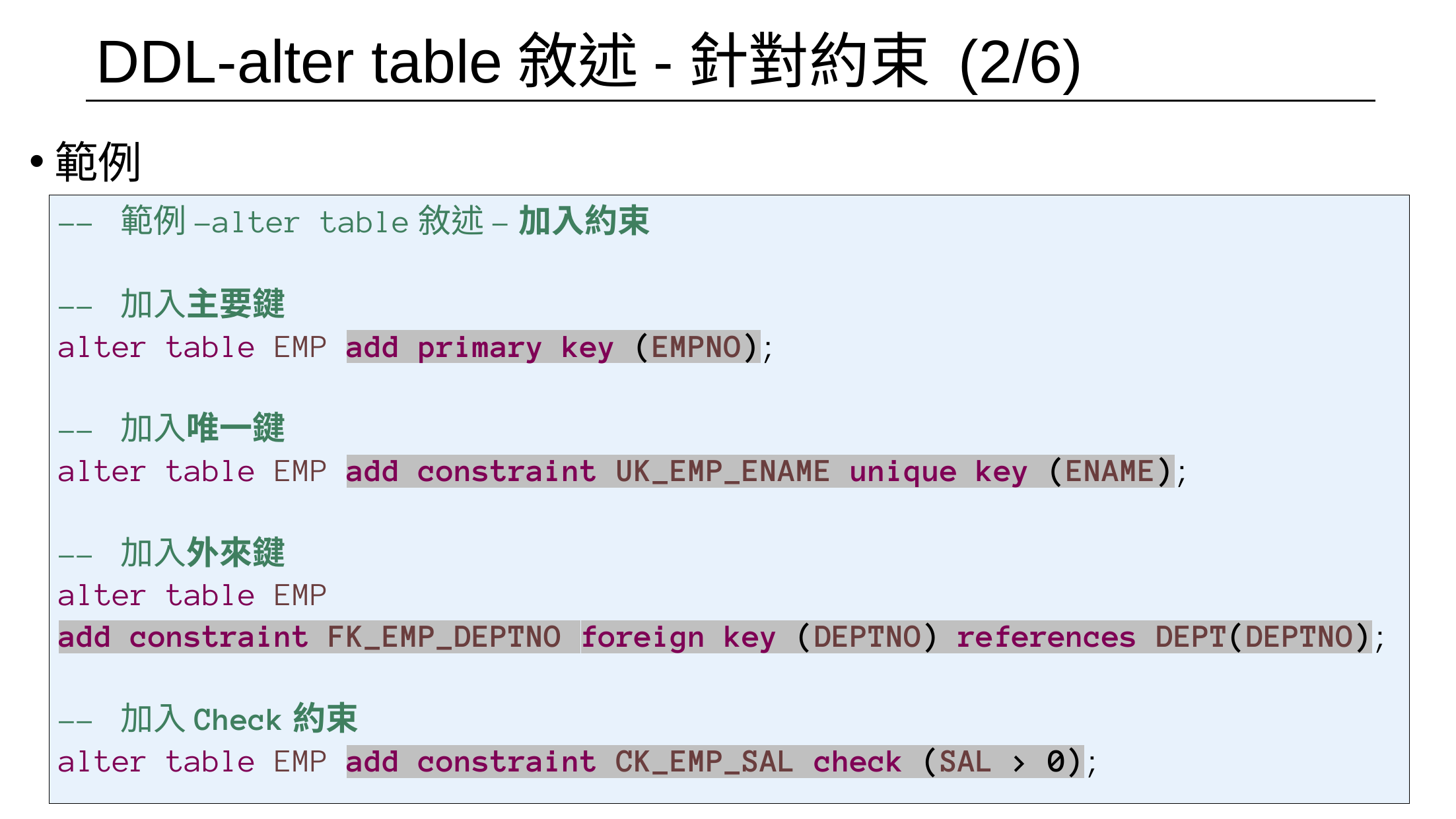

# DDL-alter table敘述-針對約束 (2/6)
範例
-- 範例-alter table敘述-加入約束

-- 加入主要鍵
alter table EMP add primary key (EMPNO);

-- 加入唯一鍵
alter table EMP add constraint UK_EMP_ENAME unique key (ENAME);

-- 加入外來鍵
alter table EMP
add constraint FK_EMP_DEPTNO foreign key (DEPTNO) references DEPT(DEPTNO);

-- 加入Check約束
alter table EMP add constraint CK_EMP_SAL check (SAL > 0);
122